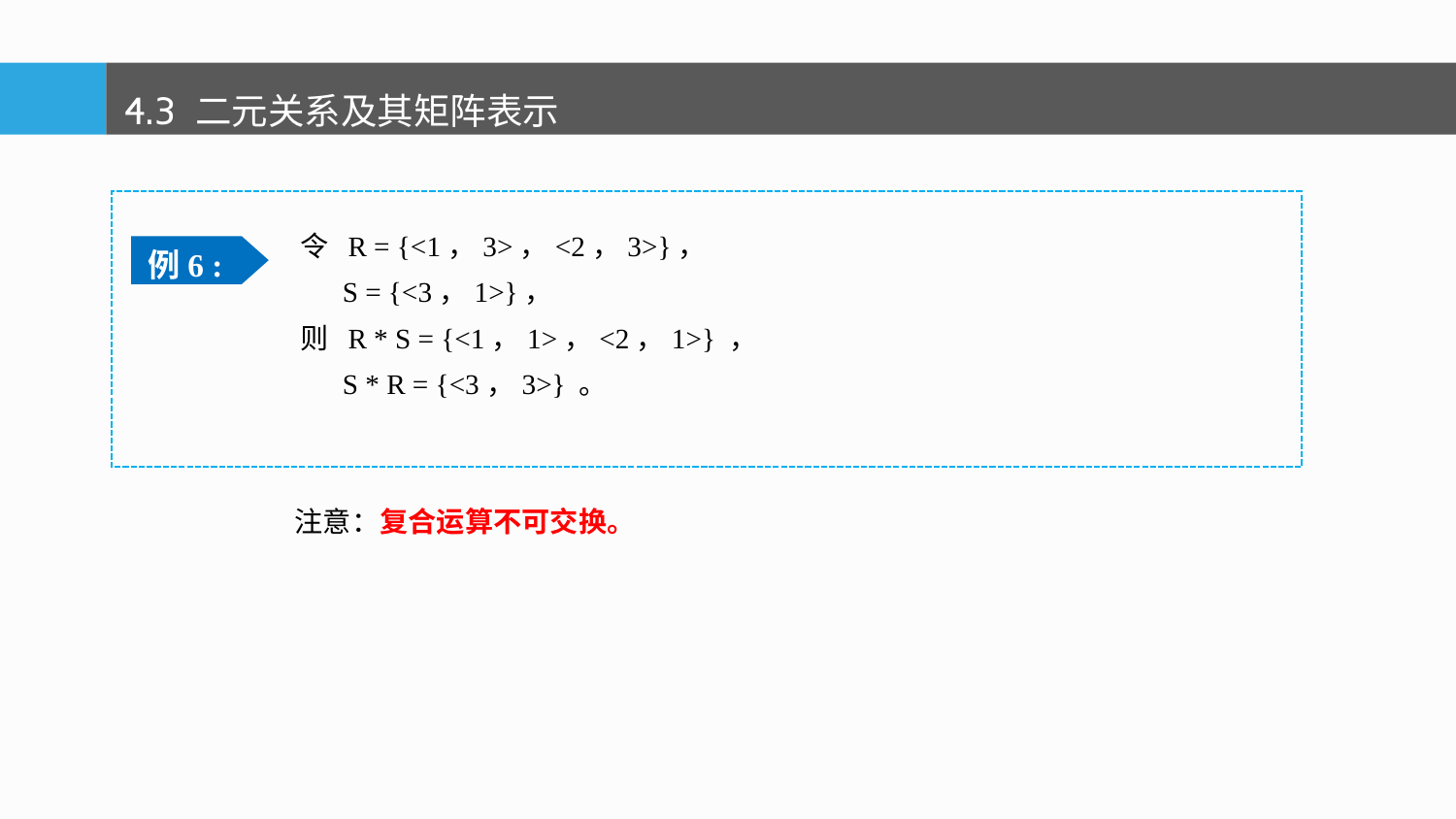

4.3 二元关系及其矩阵表示

令  R = {<1，3>，<2，3>}，
      S = {<3，1>}，
则  R * S = {<1，1>，<2，1>} ，
      S * R = {<3，3>} 。

例6 :
注意：复合运算不可交换。